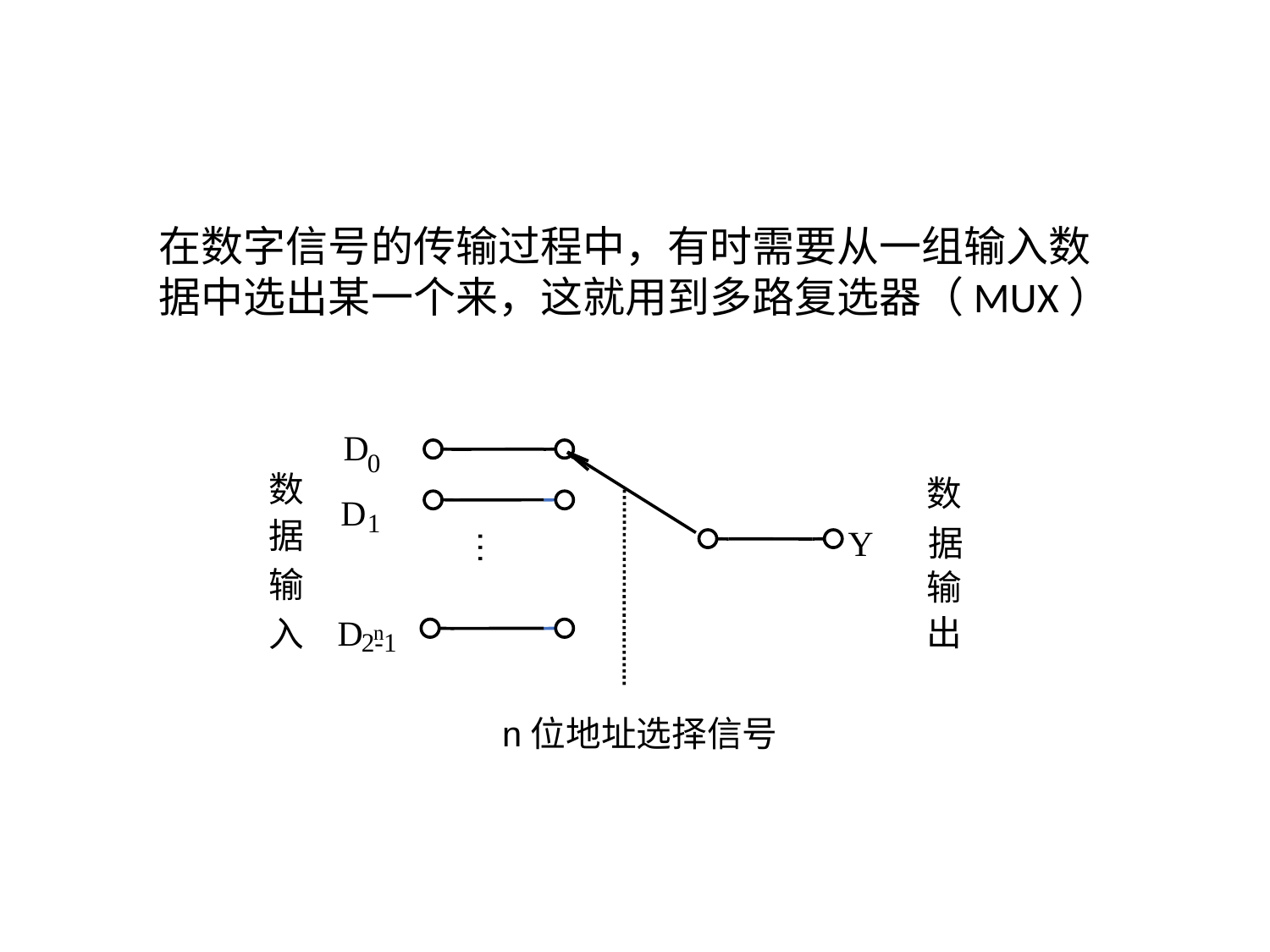

在数字信号的传输过程中，有时需要从一组输入数据中选出某一个来，这就用到多路复选器（MUX）
D

0

数
数

D

1
据
Y
据
…

输
输
D
出
入
n

2-1

n位地址选择信号